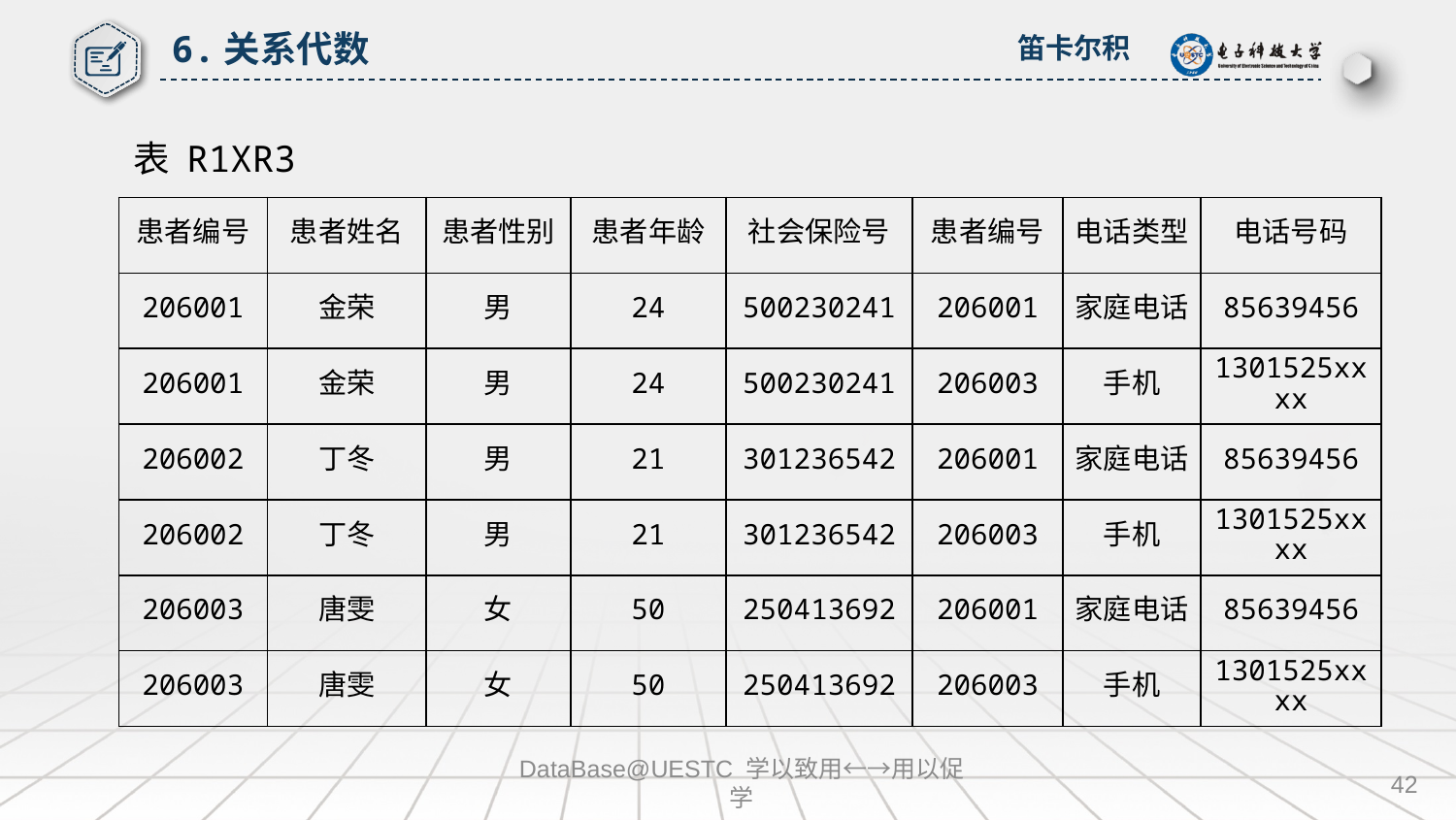

6.关系代数
笛卡尔积
表 R1XR3
| 患者编号 | 患者姓名 | 患者性别 | 患者年龄 | 社会保险号 | 患者编号 | 电话类型 | 电话号码 |
| --- | --- | --- | --- | --- | --- | --- | --- |
| 206001 | 金荣 | 男 | 24 | 500230241 | 206001 | 家庭电话 | 85639456 |
| 206001 | 金荣 | 男 | 24 | 500230241 | 206003 | 手机 | 1301525xxxx |
| 206002 | 丁冬 | 男 | 21 | 301236542 | 206001 | 家庭电话 | 85639456 |
| 206002 | 丁冬 | 男 | 21 | 301236542 | 206003 | 手机 | 1301525xxxx |
| 206003 | 唐雯 | 女 | 50 | 250413692 | 206001 | 家庭电话 | 85639456 |
| 206003 | 唐雯 | 女 | 50 | 250413692 | 206003 | 手机 | 1301525xxxx |
DataBase@UESTC 学以致用←→用以促学
42